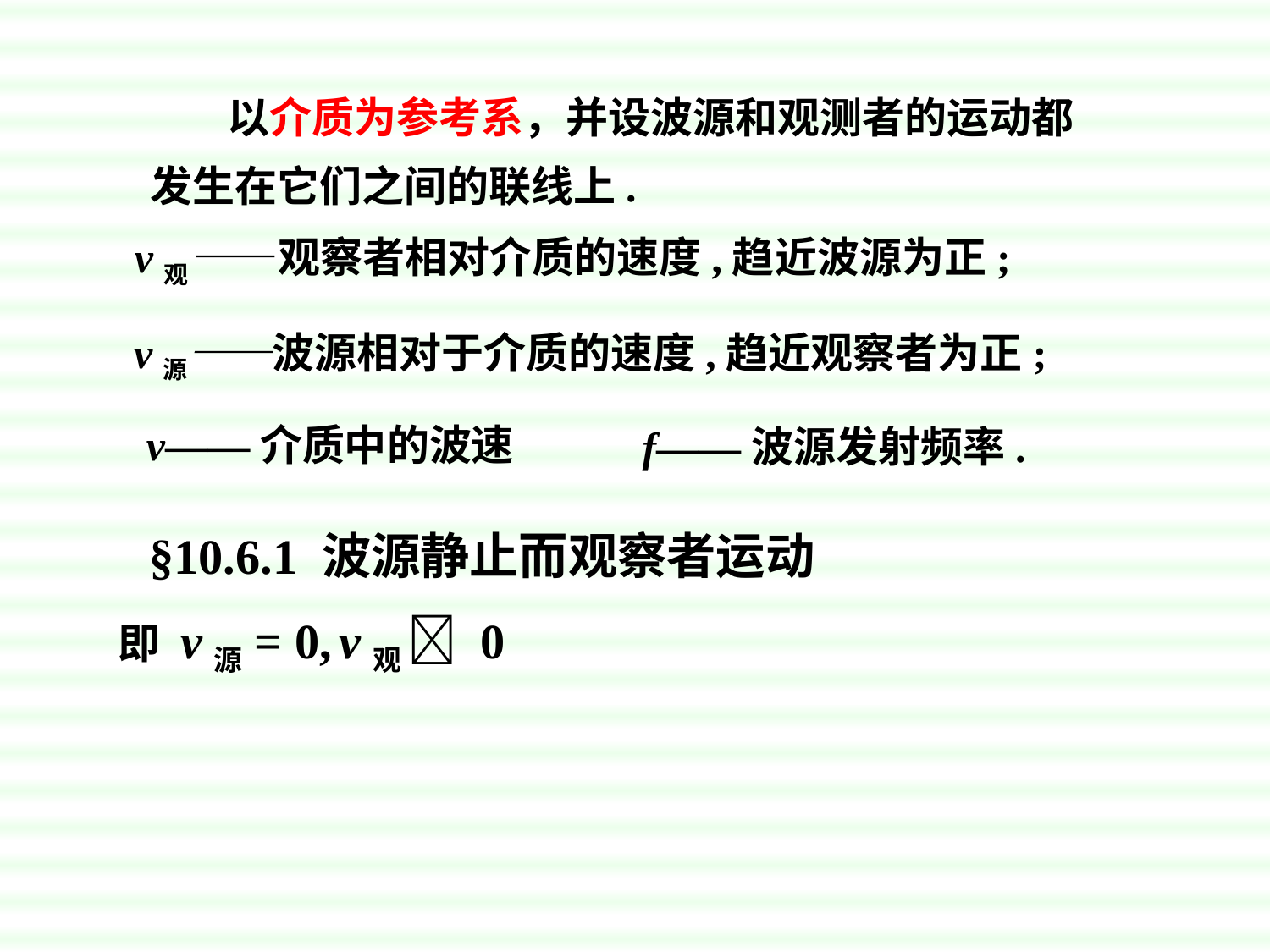

以介质为参考系，并设波源和观测者的运动都发生在它们之间的联线上.
v观 ——观察者相对介质的速度,趋近波源为正;
v源——波源相对于介质的速度,趋近观察者为正;
v——介质中的波速
f——波源发射频率.
§10.6.1 波源静止而观察者运动
即 v源= 0, v观 ≠ 0